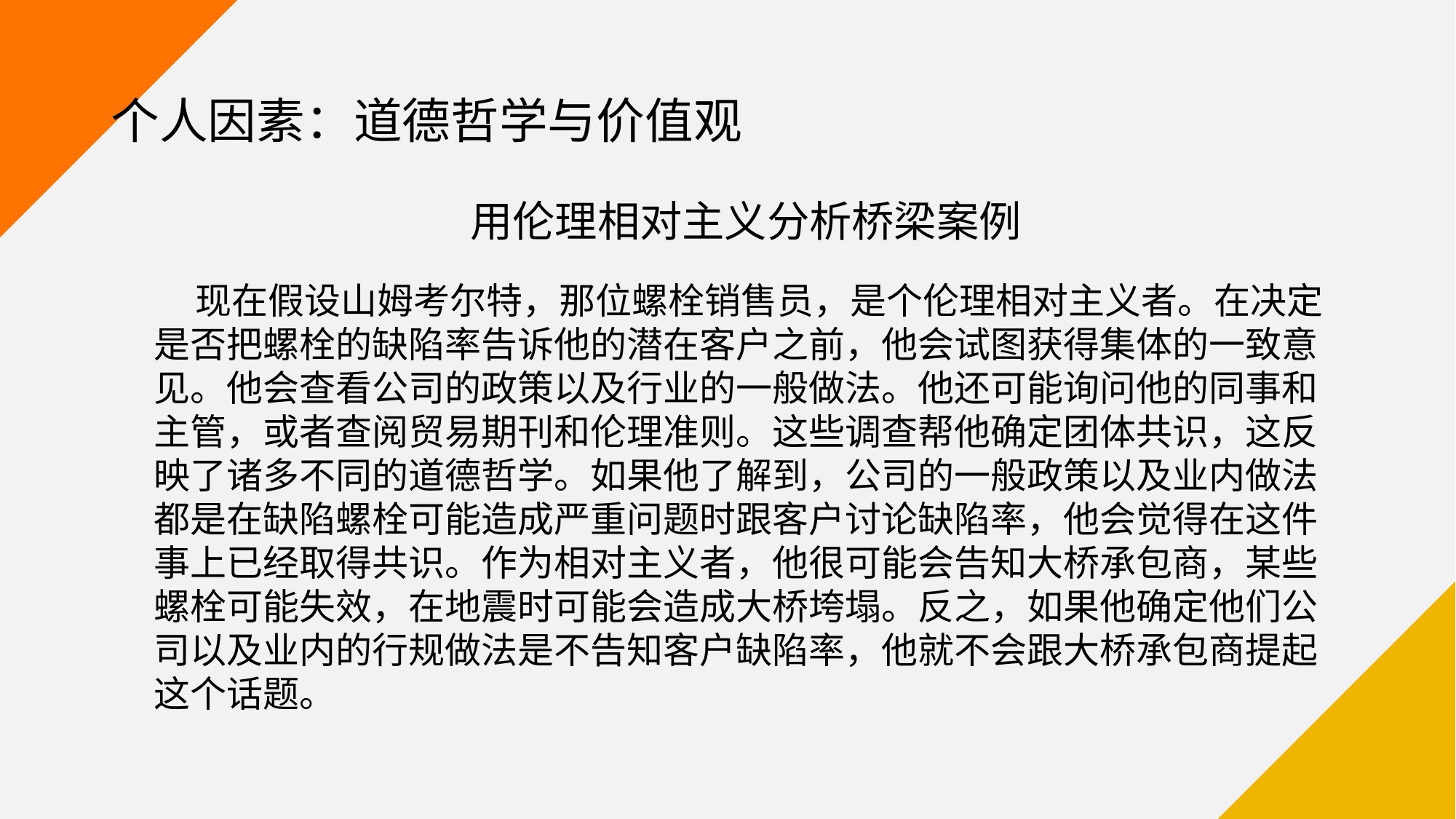

# 个人因素：道德哲学与价值观
用伦理相对主义分析桥梁案例
    现在假设山姆考尔特，那位螺栓销售员，是个伦理相对主义者。在决定是否把螺栓的缺陷率告诉他的潜在客户之前，他会试图获得集体的一致意见。他会查看公司的政策以及行业的一般做法。他还可能询问他的同事和主管，或者查阅贸易期刊和伦理准则。这些调查帮他确定团体共识，这反映了诸多不同的道德哲学。如果他了解到，公司的一般政策以及业内做法都是在缺陷螺栓可能造成严重问题时跟客户讨论缺陷率，他会觉得在这件事上已经取得共识。作为相对主义者，他很可能会告知大桥承包商，某些螺栓可能失效，在地震时可能会造成大桥垮塌。反之，如果他确定他们公司以及业内的行规做法是不告知客户缺陷率，他就不会跟大桥承包商提起这个话题。